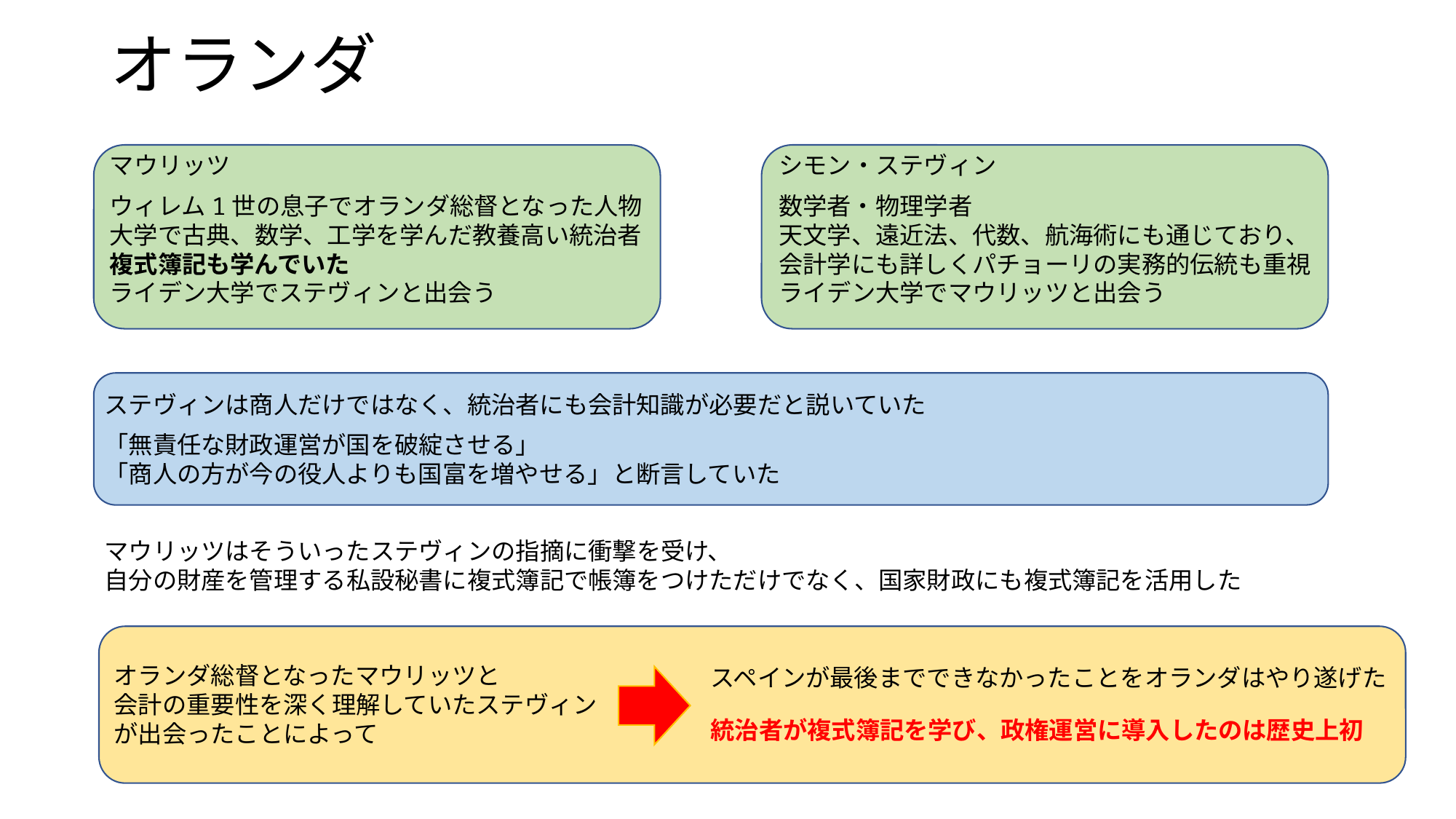

# オランダ

マウリッツ

シモン・ステヴィン
ウィレム1世の息子でオランダ総督となった人物
大学で古典、数学、工学を学んだ教養高い統治者
複式簿記も学んでいた
ライデン大学でステヴィンと出会う
数学者・物理学者
天文学、遠近法、代数、航海術にも通じており、
会計学にも詳しくパチョーリの実務的伝統も重視
ライデン大学でマウリッツと出会う

ステヴィンは商人だけではなく、統治者にも会計知識が必要だと説いていた
「無責任な財政運営が国を破綻させる」
「商人の方が今の役人よりも国富を増やせる」と断言していた
マウリッツはそういったステヴィンの指摘に衝撃を受け、
自分の財産を管理する私設秘書に複式簿記で帳簿をつけただけでなく、国家財政にも複式簿記を活用した

オランダ総督となったマウリッツと
会計の重要性を深く理解していたステヴィン
が出会ったことによって
スペインが最後までできなかったことをオランダはやり遂げた

統治者が複式簿記を学び、政権運営に導入したのは歴史上初